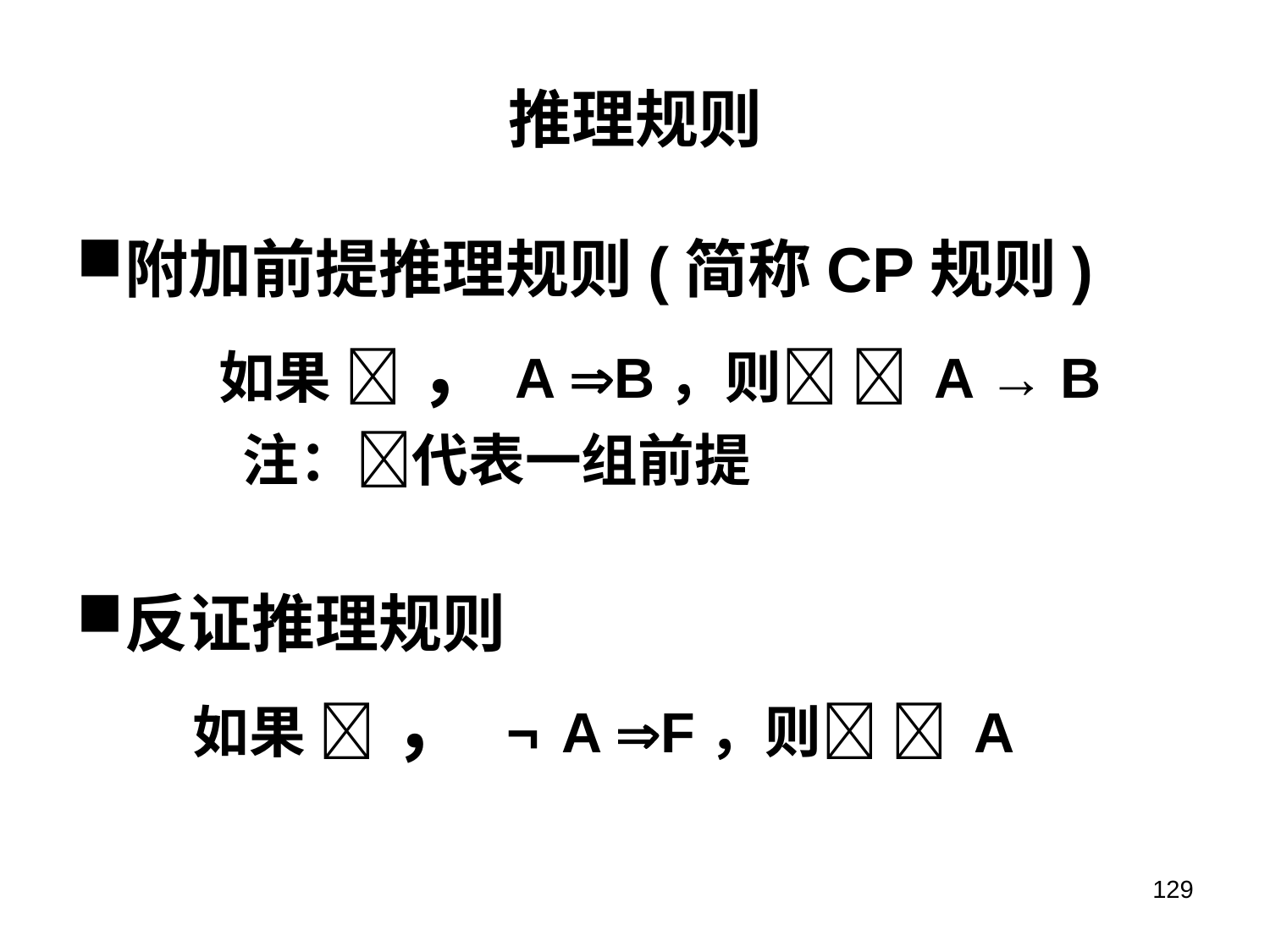

# 推理规则
附加前提推理规则(简称CP规则)
          如果 ∑ ，A ⇒B，则∑ ⇒ A → B
	  注：∑代表一组前提

反证推理规则
        如果 ∑ ， ¬ A ⇒F，则∑ ⇒ A

129